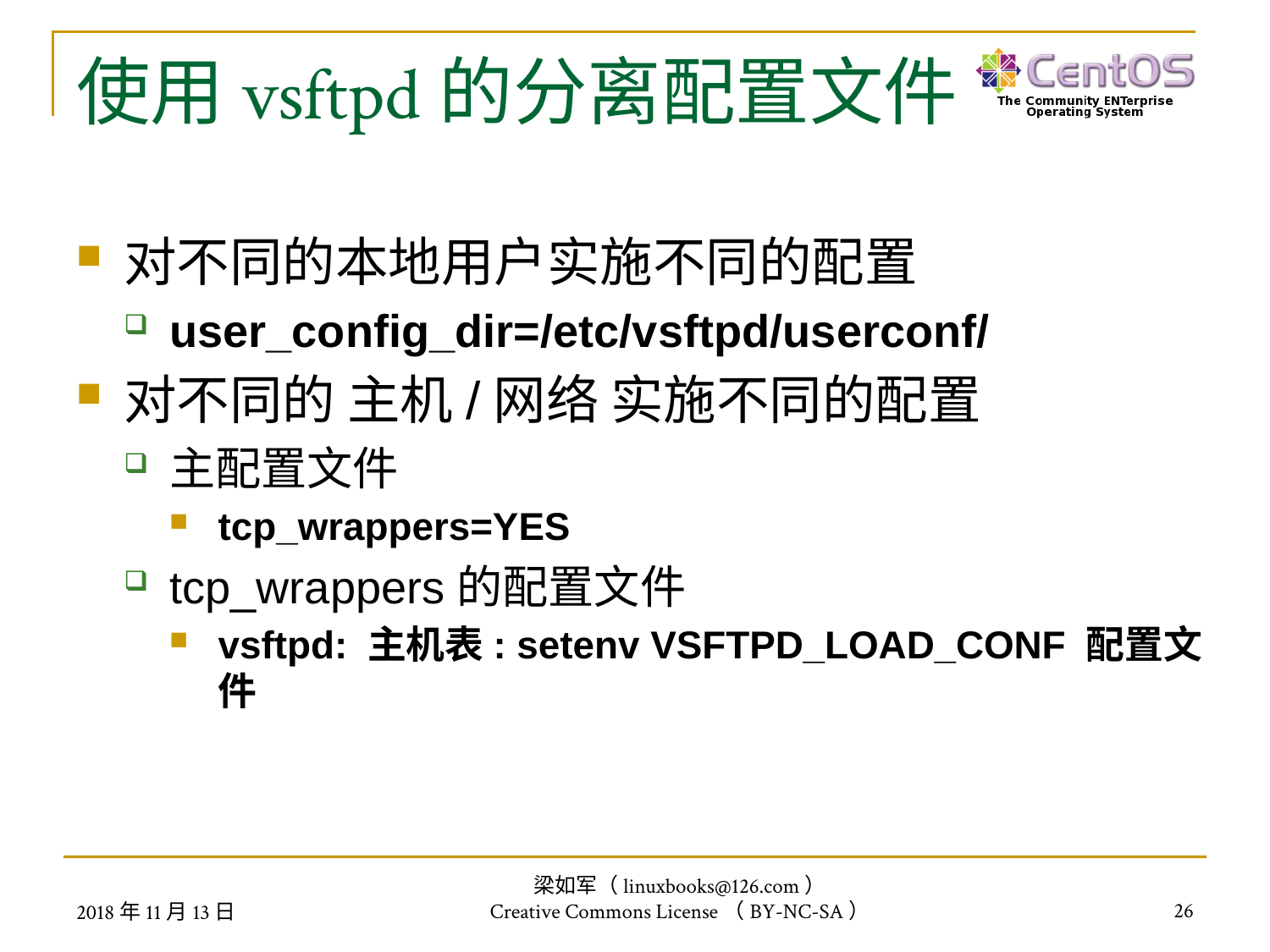

# 使用vsftpd的分离配置文件
对不同的本地用户实施不同的配置
user_config_dir=/etc/vsftpd/userconf/
对不同的 主机/网络 实施不同的配置
主配置文件
tcp_wrappers=YES
tcp_wrappers的配置文件
vsftpd: 主机表: setenv VSFTPD_LOAD_CONF 配置文件

梁如军（linuxbooks@126.com）
Creative Commons License（BY-NC-SA）
2018年11月13日
26